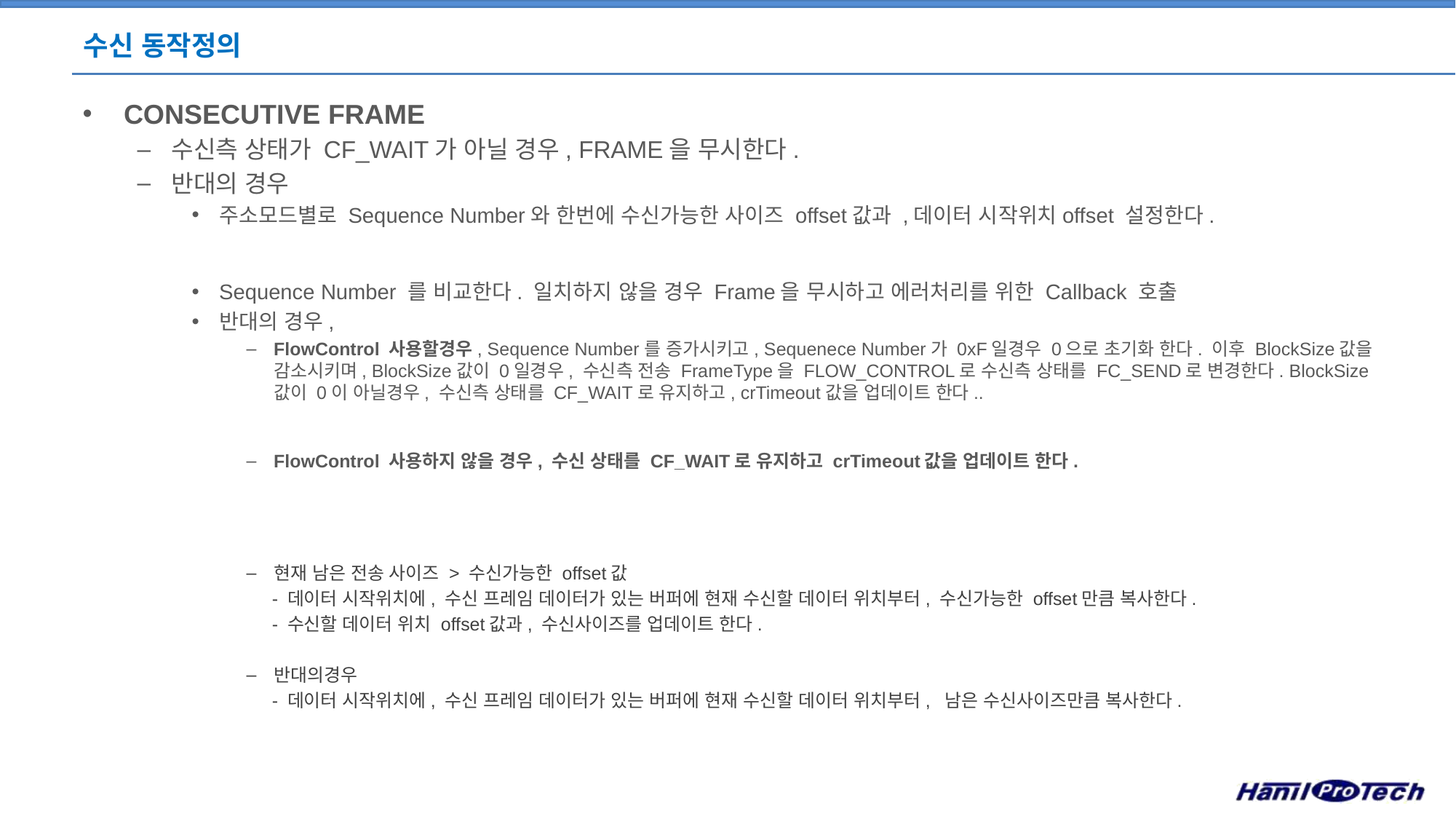

# 수신 동작정의
CONSECUTIVE FRAME
수신측 상태가 CF_WAIT가 아닐 경우, FRAME을 무시한다.
반대의 경우
주소모드별로 Sequence Number와 한번에 수신가능한 사이즈 offset값과 ,데이터 시작위치offset 설정한다.

Sequence Number 를 비교한다. 일치하지 않을 경우 Frame을 무시하고 에러처리를 위한 Callback 호출
반대의 경우,
FlowControl 사용할경우, Sequence Number를 증가시키고, Sequenece Number가 0xF일경우 0으로 초기화 한다. 이후 BlockSize값을 감소시키며, BlockSize값이 0일경우, 수신측 전송 FrameType을 FLOW_CONTROL로 수신측 상태를 FC_SEND로 변경한다. BlockSize값이 0이 아닐경우, 수신측 상태를 CF_WAIT로 유지하고, crTimeout값을 업데이트 한다..

FlowControl 사용하지 않을 경우, 수신 상태를 CF_WAIT로 유지하고 crTimeout값을 업데이트 한다.

현재 남은 전송 사이즈 > 수신가능한 offset값
     - 데이터 시작위치에, 수신 프레임 데이터가 있는 버퍼에 현재 수신할 데이터 위치부터, 수신가능한 offset만큼 복사한다.
     - 수신할 데이터 위치 offset값과, 수신사이즈를 업데이트 한다.

반대의경우
     - 데이터 시작위치에, 수신 프레임 데이터가 있는 버퍼에 현재 수신할 데이터 위치부터,  남은 수신사이즈만큼 복사한다.